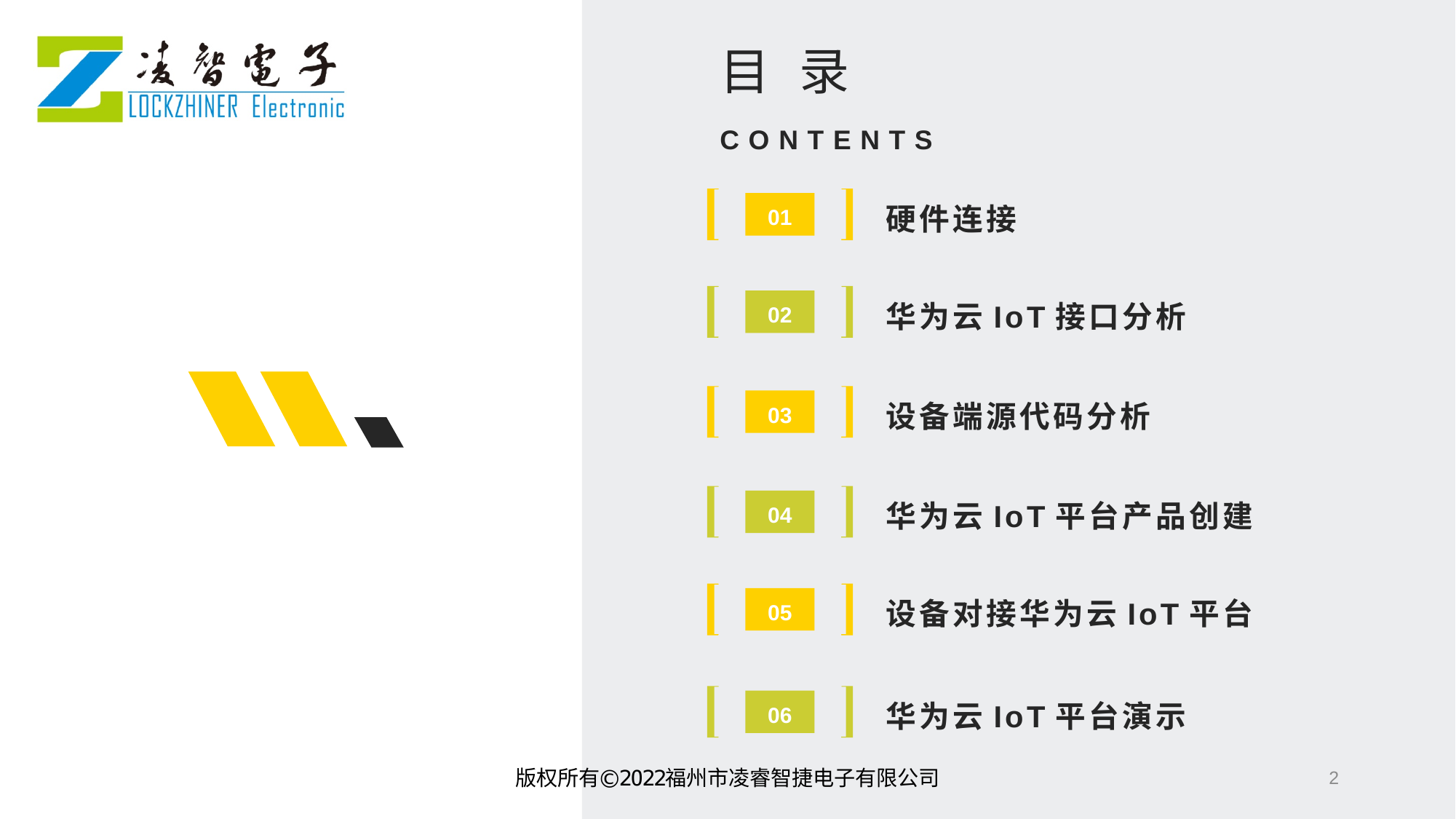

目 录
CONTENTS
硬件连接

01
华为云IoT接口分析

02
设备端源代码分析

03
华为云IoT平台产品创建

04
设备对接华为云IoT平台

05
华为云IoT平台演示

06
版权所有©2022福州市凌睿智捷电子有限公司
2